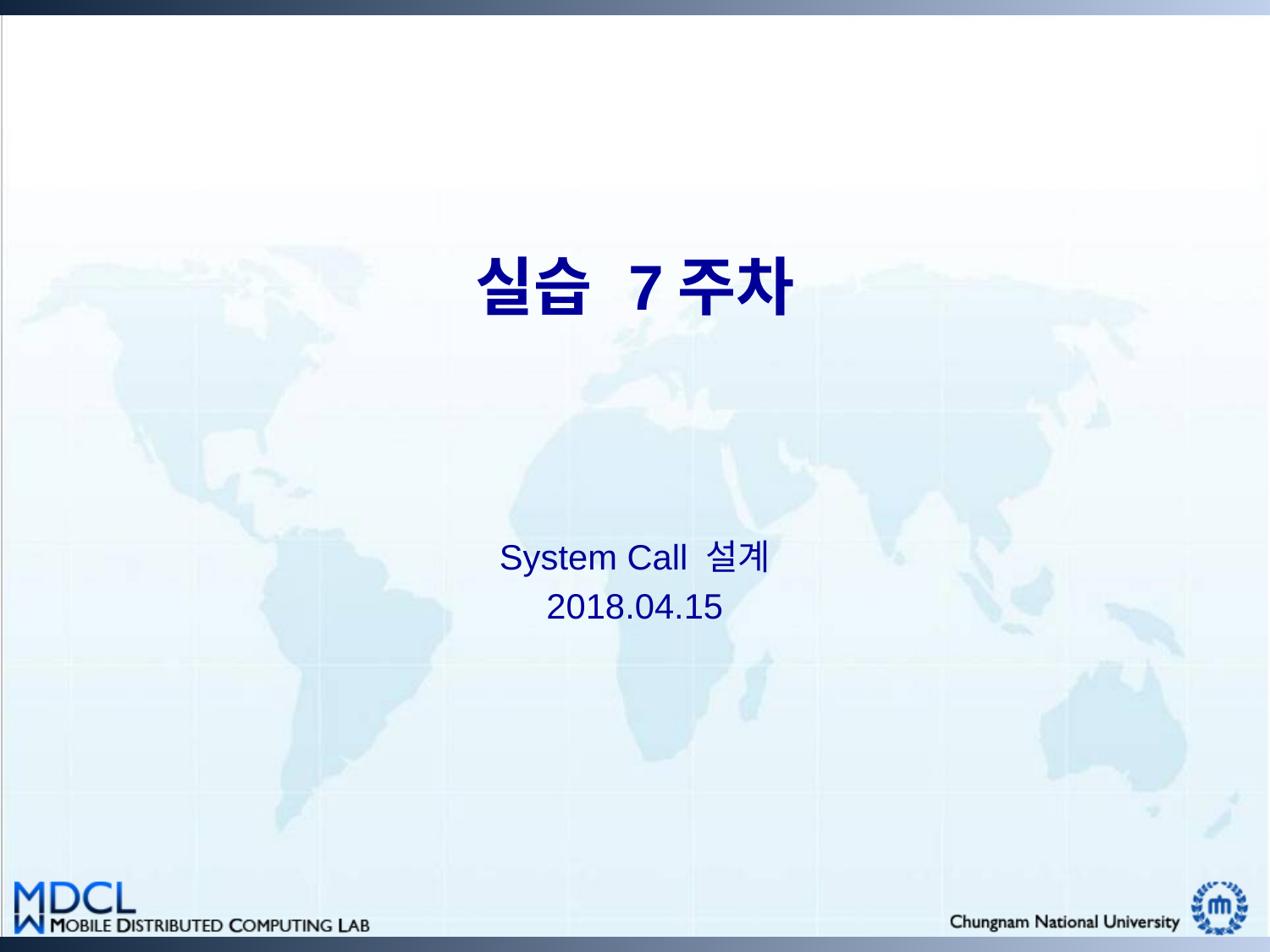

# 실습 7주차
System Call 설계
2018.04.15